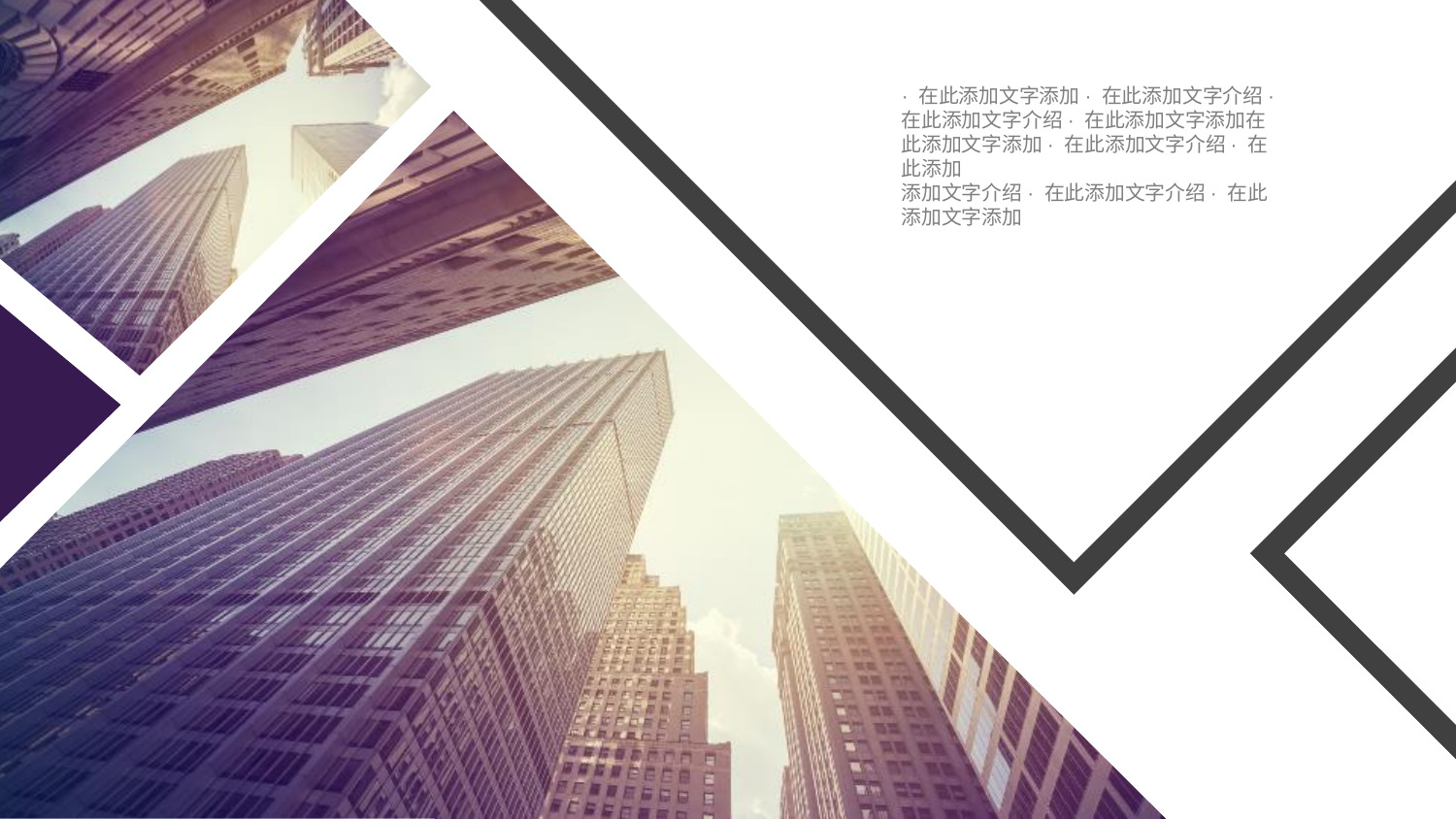

· 在此添加文字添加· 在此添加文字介绍· 在此添加文字介绍· 在此添加文字添加在此添加文字添加· 在此添加文字介绍· 在此添加
添加文字介绍· 在此添加文字介绍· 在此添加文字添加